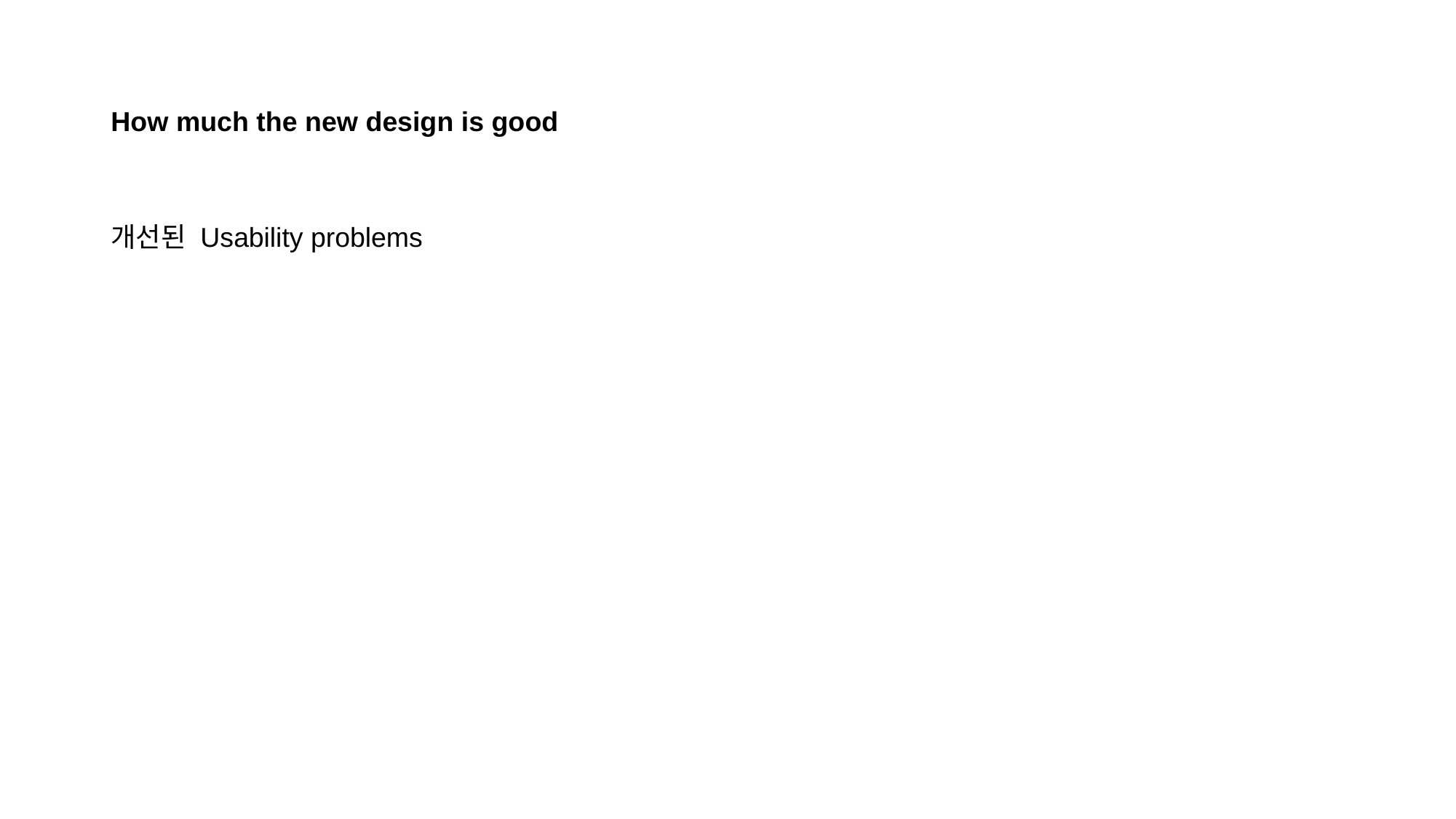

# How much the new design is good
개선된 Usability problems